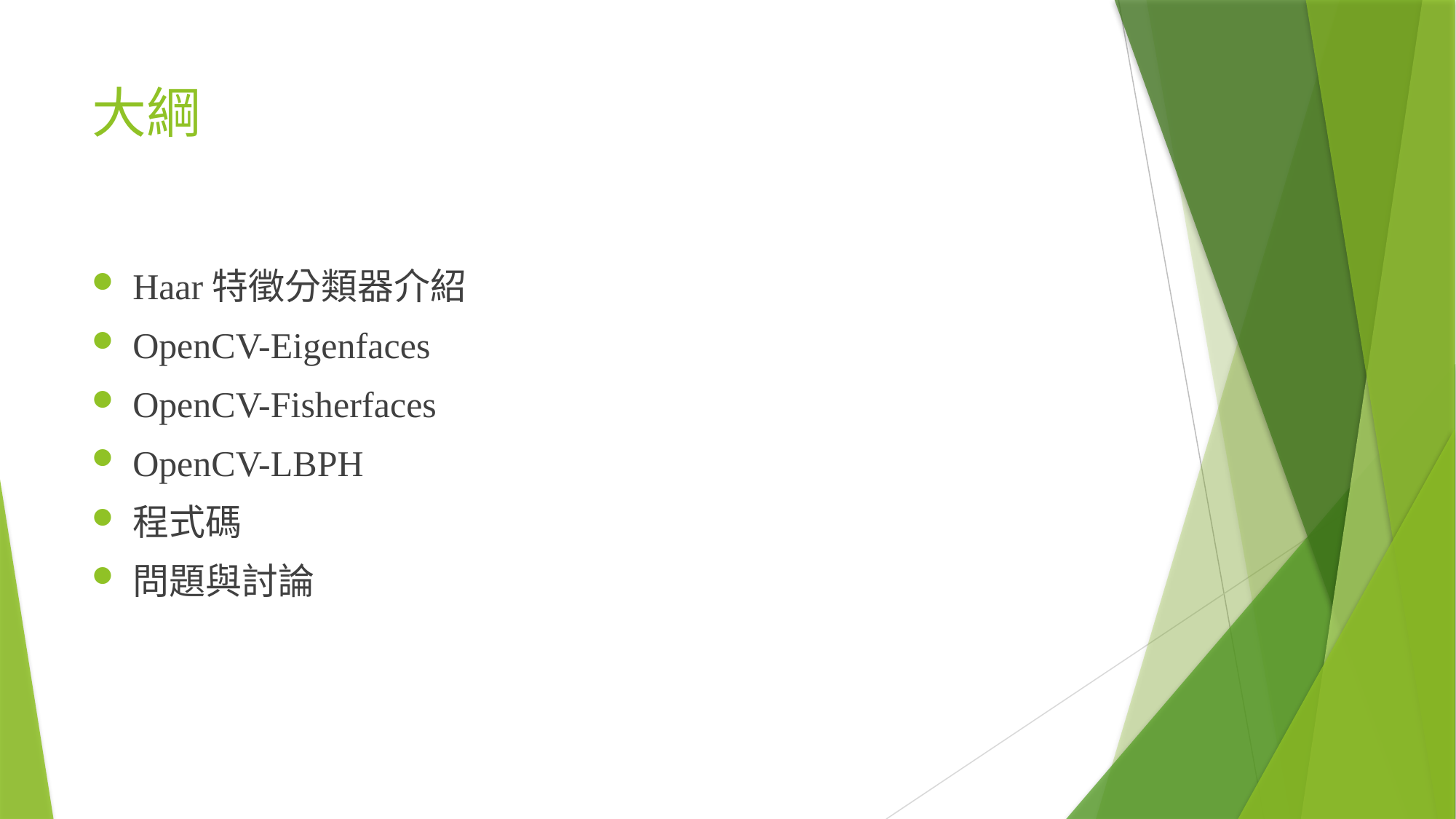

# 大綱
Haar特徵分類器介紹
OpenCV-Eigenfaces
OpenCV-Fisherfaces
OpenCV-LBPH
程式碼
問題與討論